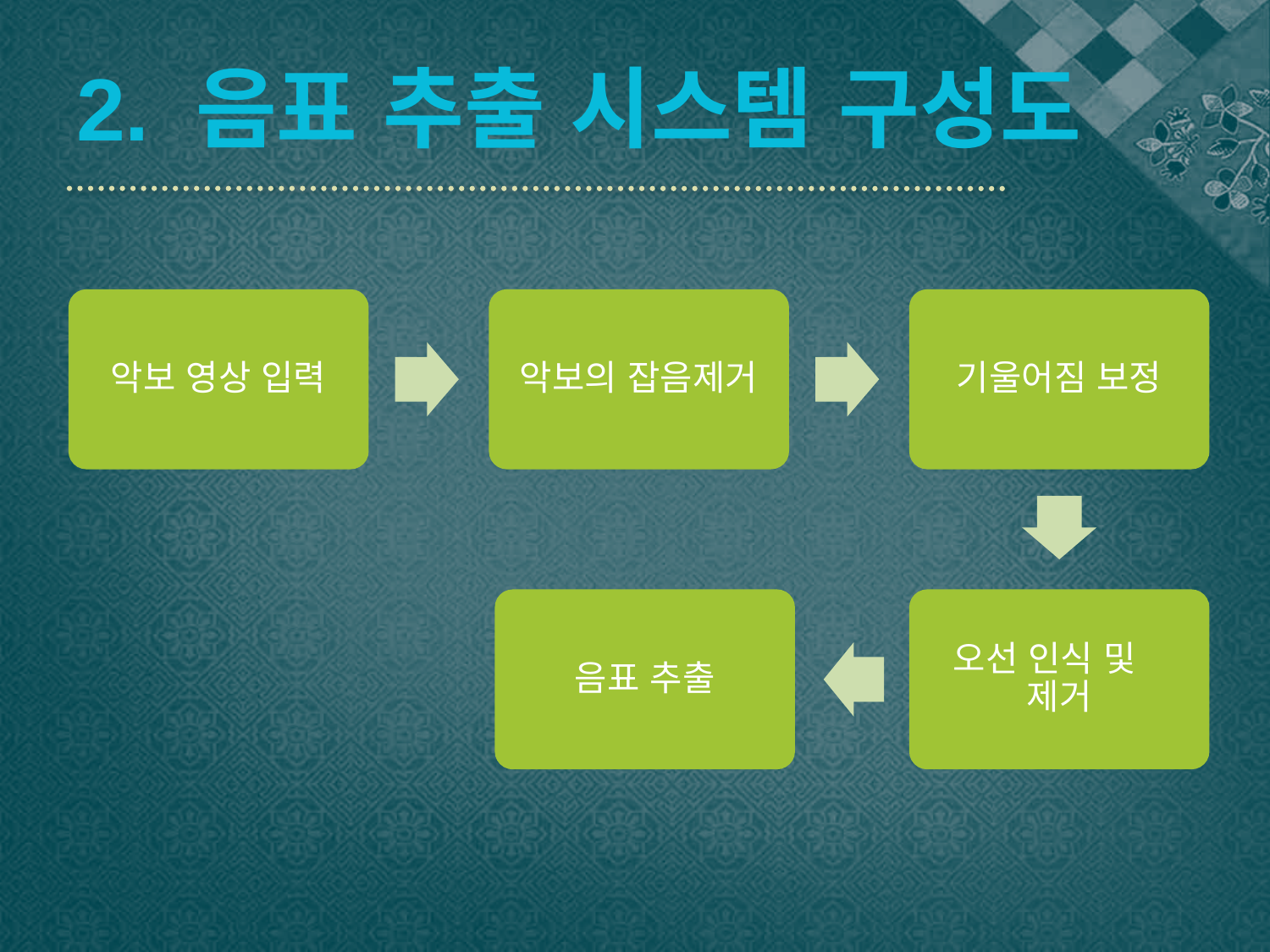

2. 음표 추출 시스템 구성도
악보 영상 입력

악보의 잡음제거

기울어짐 보정

오선 인식 및    제거

음표 추출